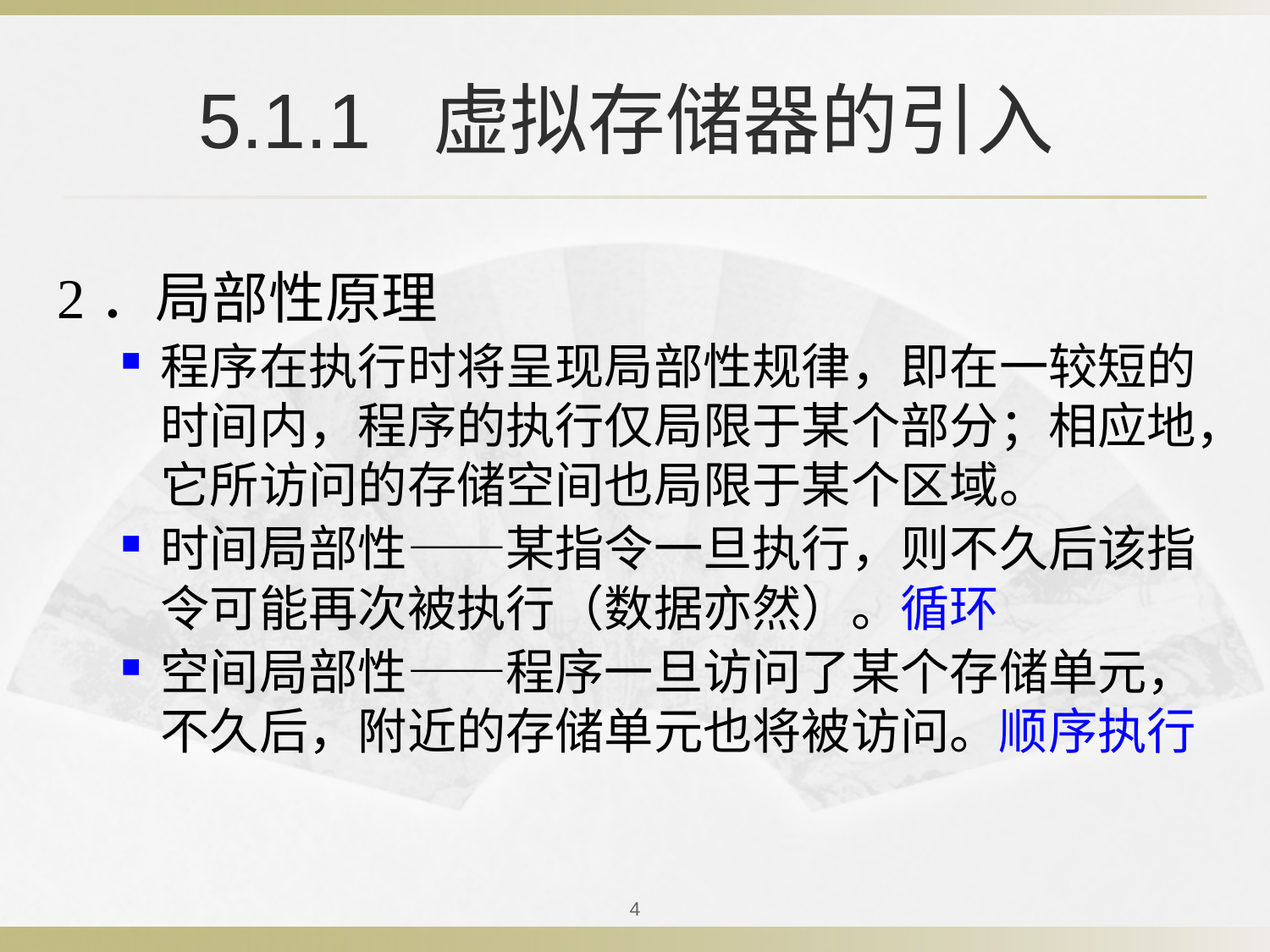

# 5.1.1  虚拟存储器的引入
2．局部性原理
程序在执行时将呈现局部性规律，即在一较短的时间内，程序的执行仅局限于某个部分；相应地，它所访问的存储空间也局限于某个区域。
时间局部性——某指令一旦执行，则不久后该指令可能再次被执行（数据亦然）。循环
空间局部性——程序一旦访问了某个存储单元，不久后，附近的存储单元也将被访问。顺序执行
4